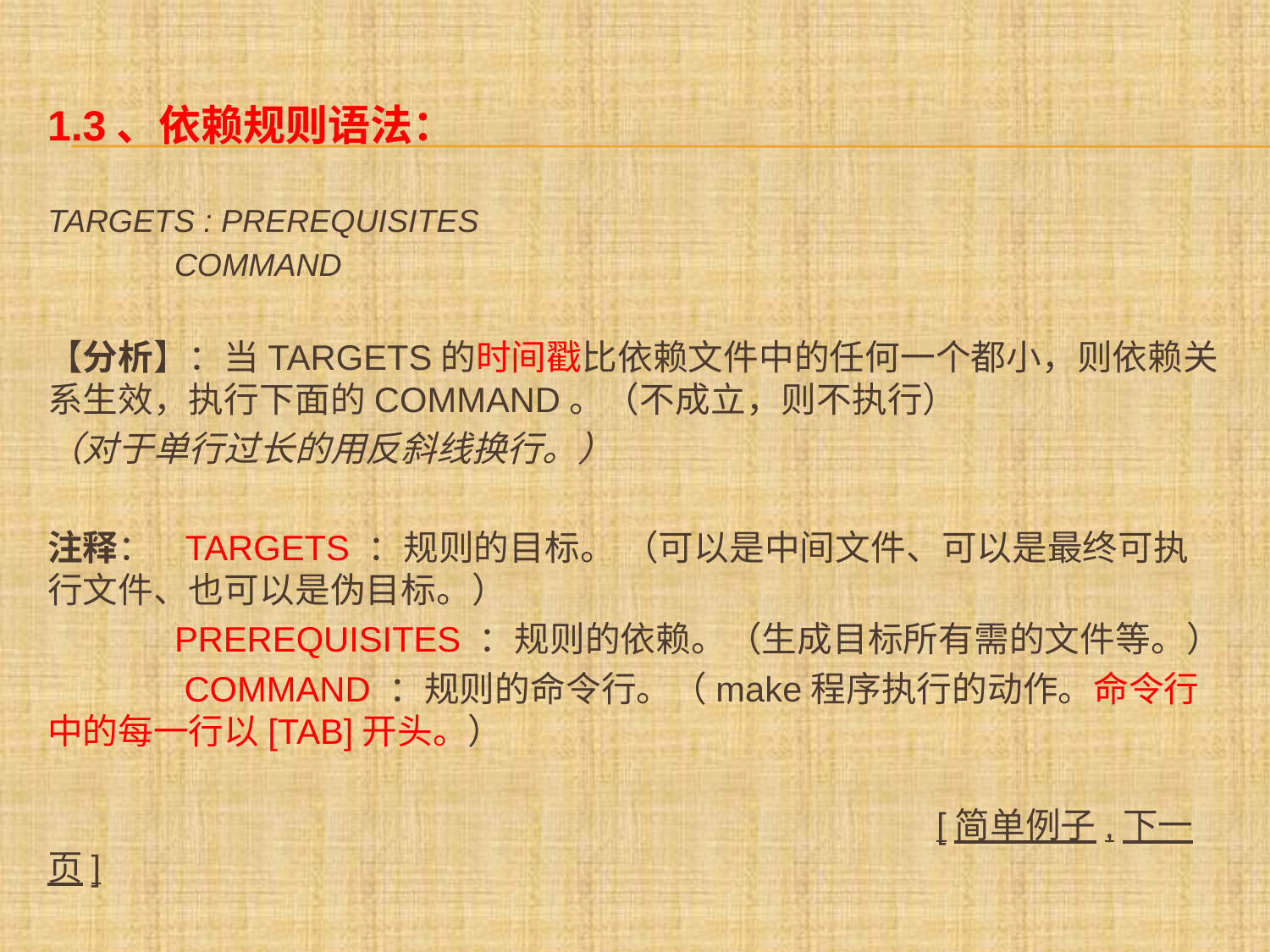

1.3、依赖规则语法：

TARGETS : PREREQUISITES
	COMMAND

【分析】：当TARGETS的时间戳比依赖文件中的任何一个都小，则依赖关系生效，执行下面的COMMAND。（不成立，则不执行）
（对于单行过长的用反斜线换行。）

注释：   TARGETS ：规则的目标。 （可以是中间文件、可以是最终可执行文件、也可以是伪目标。）
	PREREQUISITES ：规则的依赖。（生成目标所有需的文件等。）
	 COMMAND ：规则的命令行。（make程序执行的动作。命令行中的每一行以[TAB]开头。）

							[简单例子,下一页]